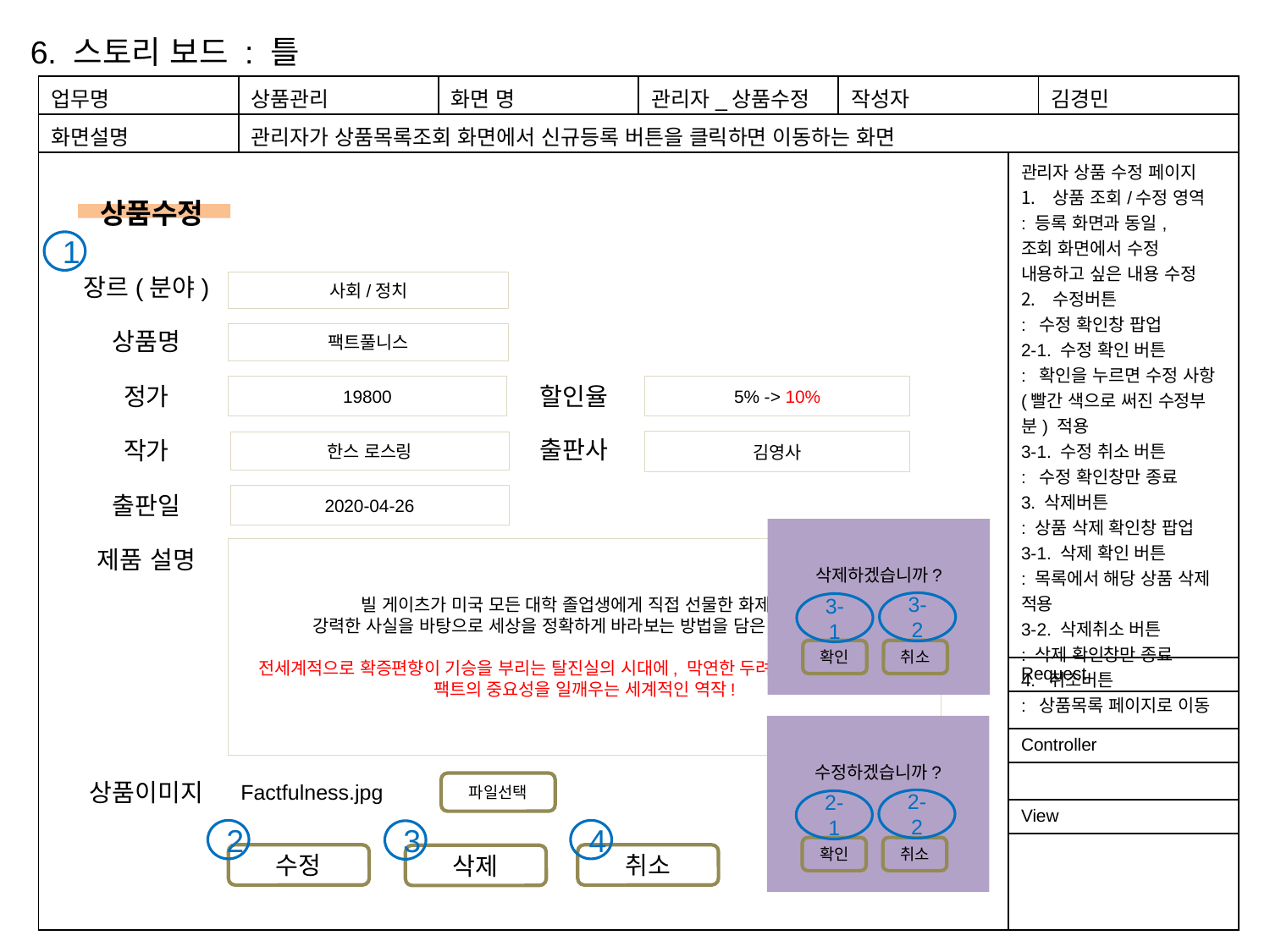

6. 스토리 보드 : 틀

| 업무명 | 상품관리 | 화면 명 | 관리자\_상품수정 | 작성자 |  | 김경민 |
| --- | --- | --- | --- | --- | --- | --- |
| 화면설명 | 관리자가 상품목록조회 화면에서 신규등록 버튼을 클릭하면 이동하는 화면 |  |  |  |  |  |
|  |  |  |  |  | 관리자 상품 수정 페이지 상품 조회/수정 영역 : 등록 화면과 동일, 조회 화면에서 수정 내용하고 싶은 내용 수정 수정버튼 : 수정 확인창 팝업 2-1. 수정 확인 버튼 : 확인을 누르면 수정 사항(빨간 색으로 써진 수정부분) 적용 3-1. 수정 취소 버튼 : 수정 확인창만 종료 3. 삭제버튼 : 상품 삭제 확인창 팝업 3-1. 삭제 확인 버튼 : 목록에서 해당 상품 삭제 적용 3-2. 삭제취소 버튼 : 삭제 확인창만 종료 4. 취소버튼 : 상품목록 페이지로 이동 |  |
|  |  |  |  |  | Request |  |
|  |  |  |  |  |  |  |
|  |  |  |  |  | Controller |  |
|  |  |  |  |  |  |  |
|  |  |  |  |  | View |  |
|  |  |  |  |  |  |  |
상품수정

1
장르(분야)
사회/정치
상품명
팩트풀니스
할인율
정가
19800
5% -> 10%
출판사
작가
한스 로스링
김영사
출판일
2020-04-26
삭제하겠습니까?

제품 설명
빌 게이츠가 미국 모든 대학 졸업생에게 직접 선물한 화제의 책
강력한 사실을 바탕으로 세상을 정확하게 바라보는 방법을 담은 혁명적 저작

전세계적으로 확증편향이 기승을 부리는 탈진실의 시대에, 막연한 두려움과 편견을 이기는 팩트의 중요성을 일깨우는 세계적인 역작!
3-2
3-1
확인
취소
수정하겠습니까?

상품이미지
Factfulness.jpg
파일선택
2-2
2-1
4
2
3
확인
취소
취소
수정
삭제